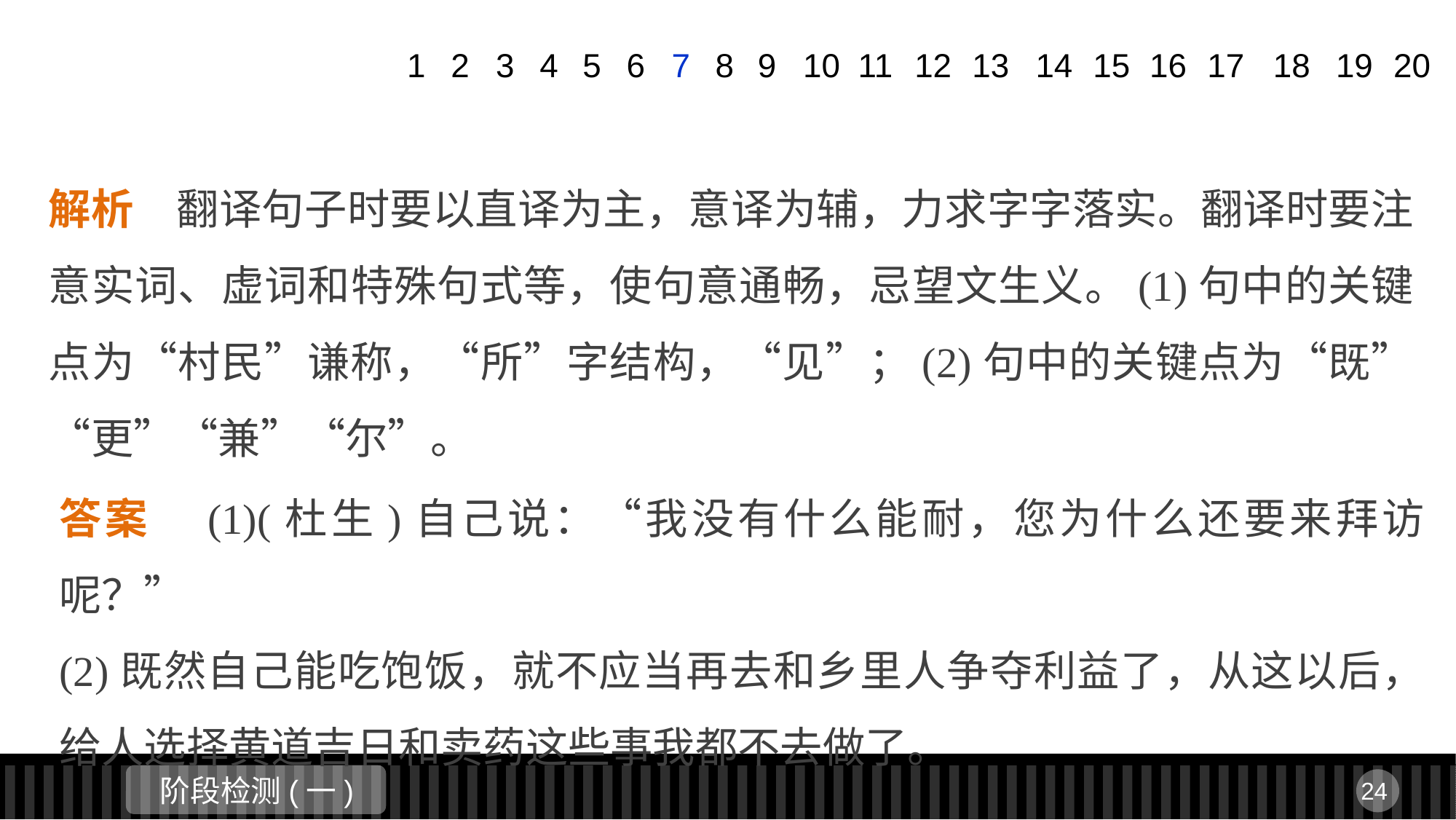

1
2
3
4
5
6
7
8
9
11
12
13
14
15
16
17
18
19
20
10
解析　翻译句子时要以直译为主，意译为辅，力求字字落实。翻译时要注意实词、虚词和特殊句式等，使句意通畅，忌望文生义。(1)句中的关键点为“村民”谦称，“所”字结构，“见”；(2)句中的关键点为“既”“更”“兼”“尔”。
答案　(1)(杜生)自己说：“我没有什么能耐，您为什么还要来拜访呢？”
(2)既然自己能吃饱饭，就不应当再去和乡里人争夺利益了，从这以后，给人选择黄道吉日和卖药这些事我都不去做了。